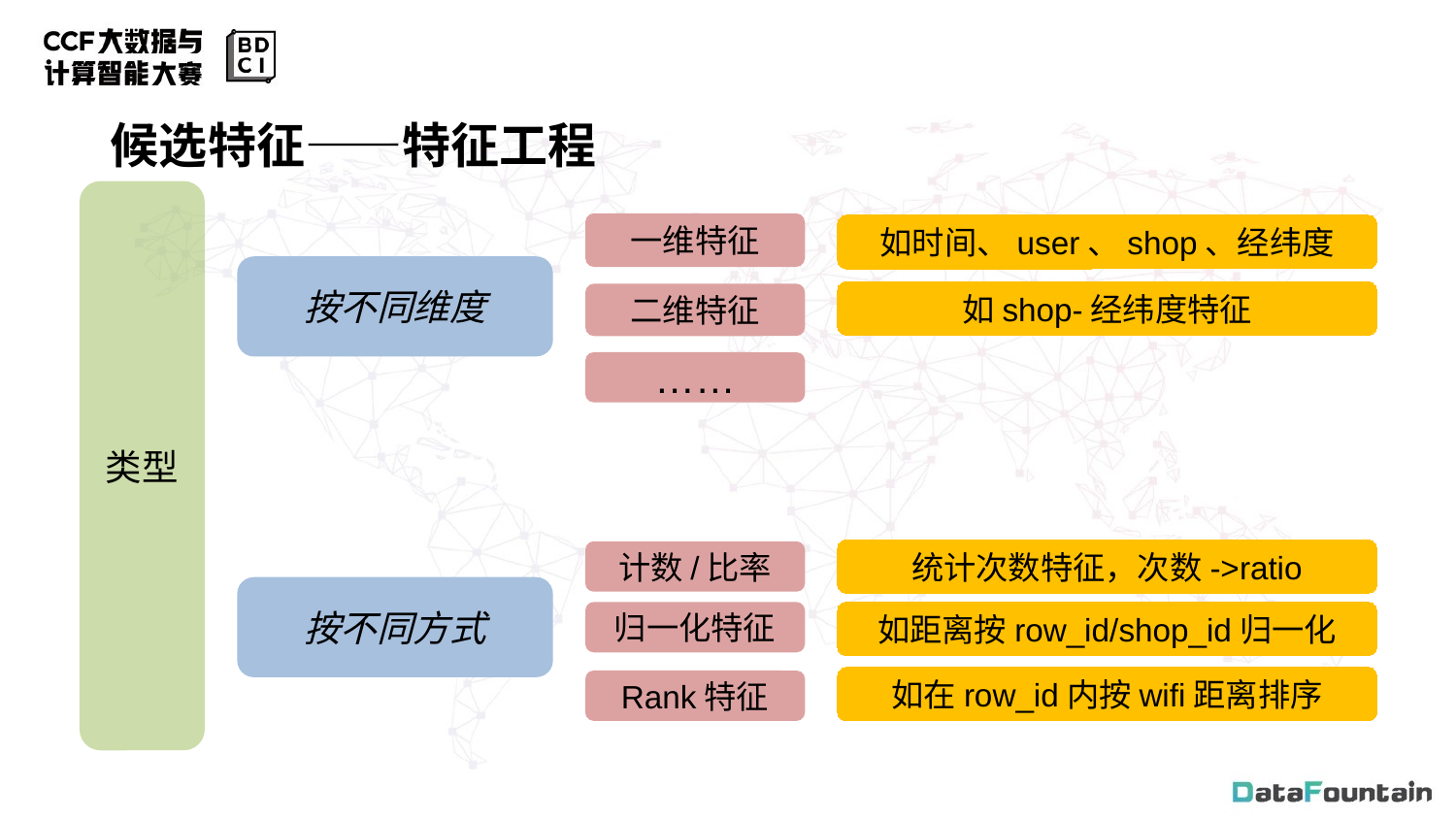

候选特征——特征工程
类型
一维特征
如时间、user、shop、经纬度
按不同维度
如shop-经纬度特征
二维特征
……
统计次数特征，次数->ratio
计数/比率
按不同方式
归一化特征
如距离按row_id/shop_id归一化
如在row_id内按wifi距离排序
Rank特征